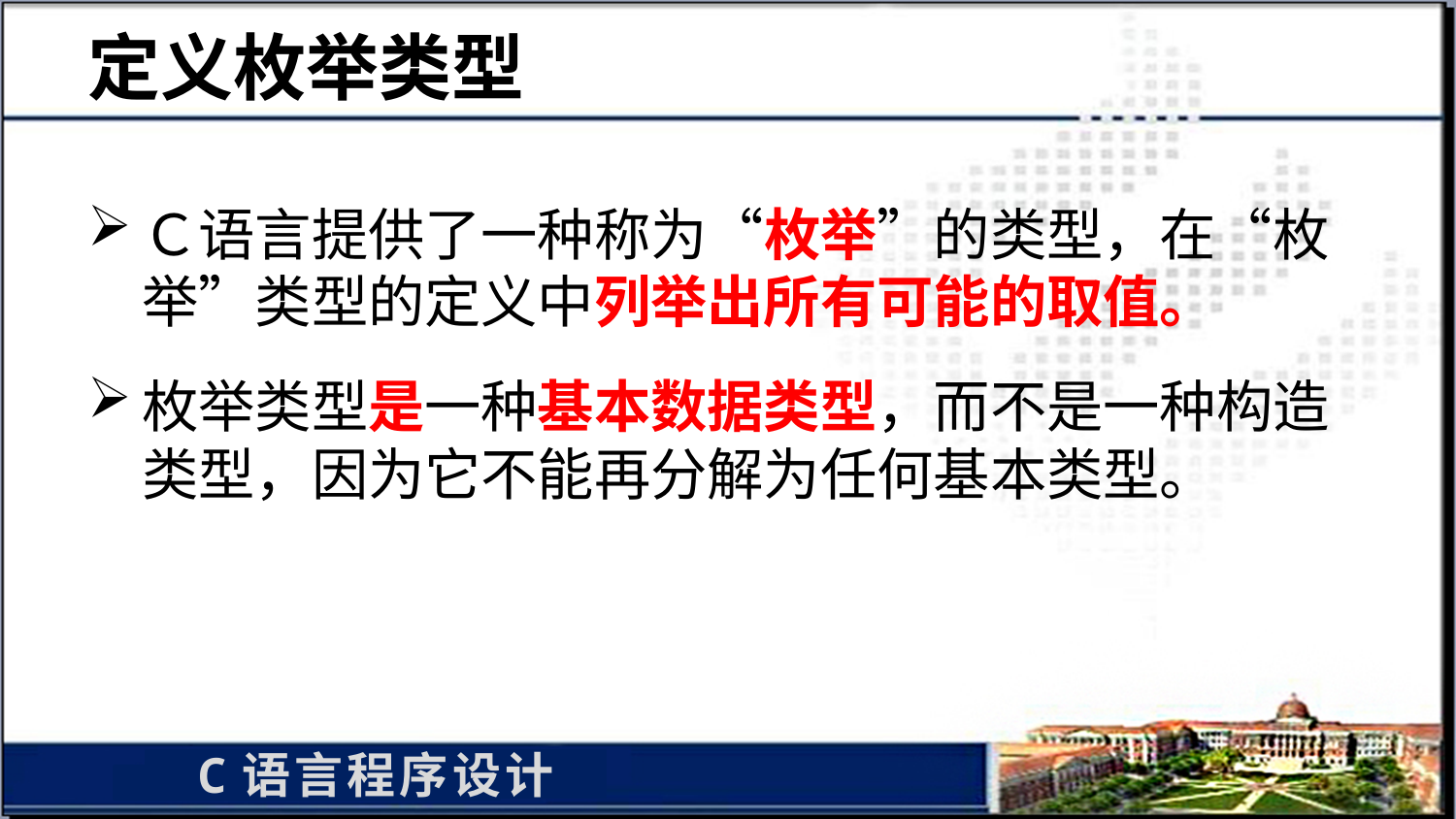

# 定义枚举类型
Ｃ语言提供了一种称为“枚举”的类型，在“枚举”类型的定义中列举出所有可能的取值。
枚举类型是一种基本数据类型，而不是一种构造类型，因为它不能再分解为任何基本类型。